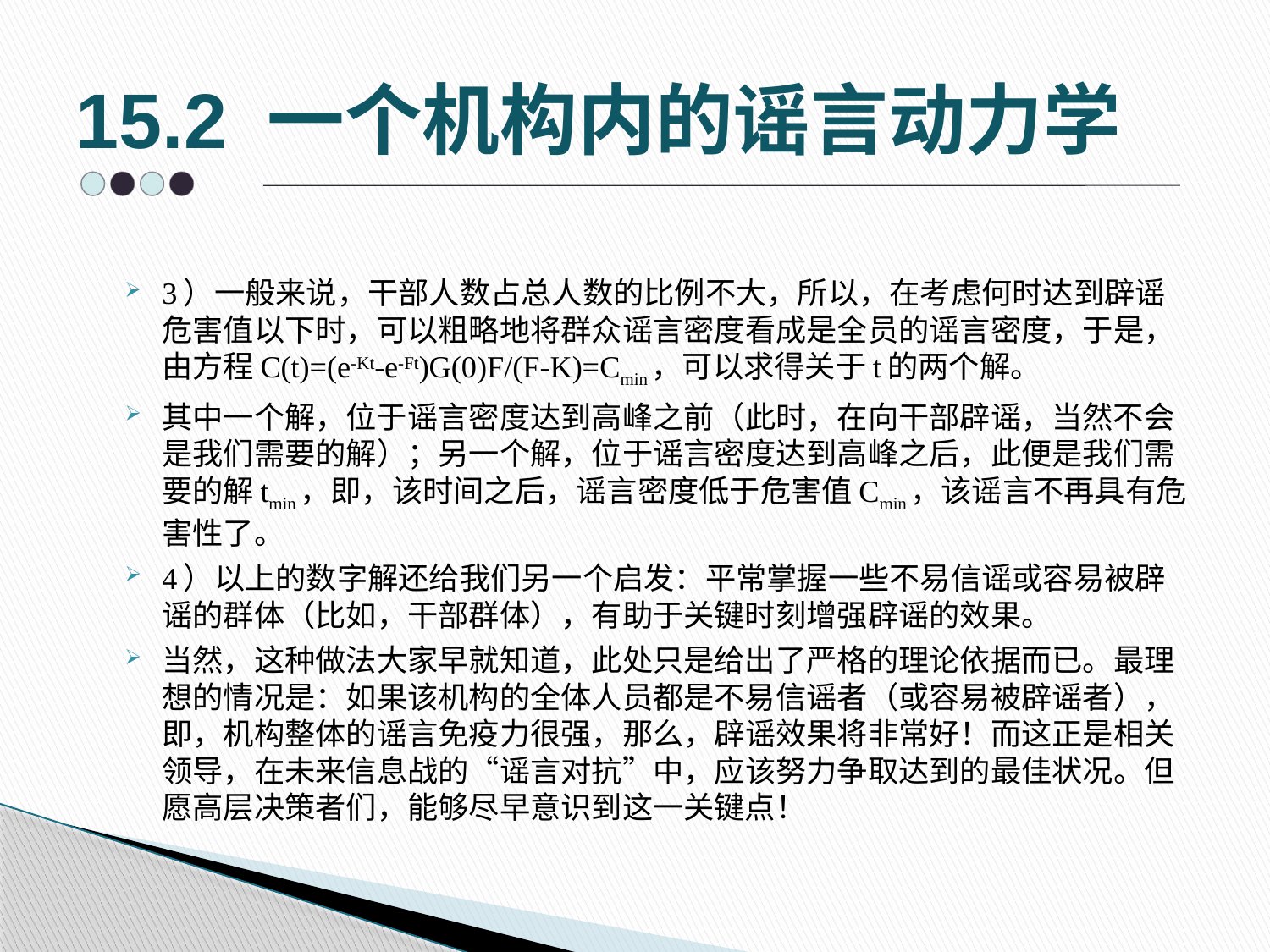

# 15.2 一个机构内的谣言动力学

3）一般来说，干部人数占总人数的比例不大，所以，在考虑何时达到辟谣危害值以下时，可以粗略地将群众谣言密度看成是全员的谣言密度，于是，由方程C(t)=(e-Kt-e-Ft)G(0)F/(F-K)=Cmin，可以求得关于t的两个解。
其中一个解，位于谣言密度达到高峰之前（此时，在向干部辟谣，当然不会是我们需要的解）；另一个解，位于谣言密度达到高峰之后，此便是我们需要的解tmin，即，该时间之后，谣言密度低于危害值Cmin，该谣言不再具有危害性了。
4）以上的数字解还给我们另一个启发：平常掌握一些不易信谣或容易被辟谣的群体（比如，干部群体），有助于关键时刻增强辟谣的效果。
当然，这种做法大家早就知道，此处只是给出了严格的理论依据而已。最理想的情况是：如果该机构的全体人员都是不易信谣者（或容易被辟谣者），即，机构整体的谣言免疫力很强，那么，辟谣效果将非常好！而这正是相关领导，在未来信息战的“谣言对抗”中，应该努力争取达到的最佳状况。但愿高层决策者们，能够尽早意识到这一关键点！